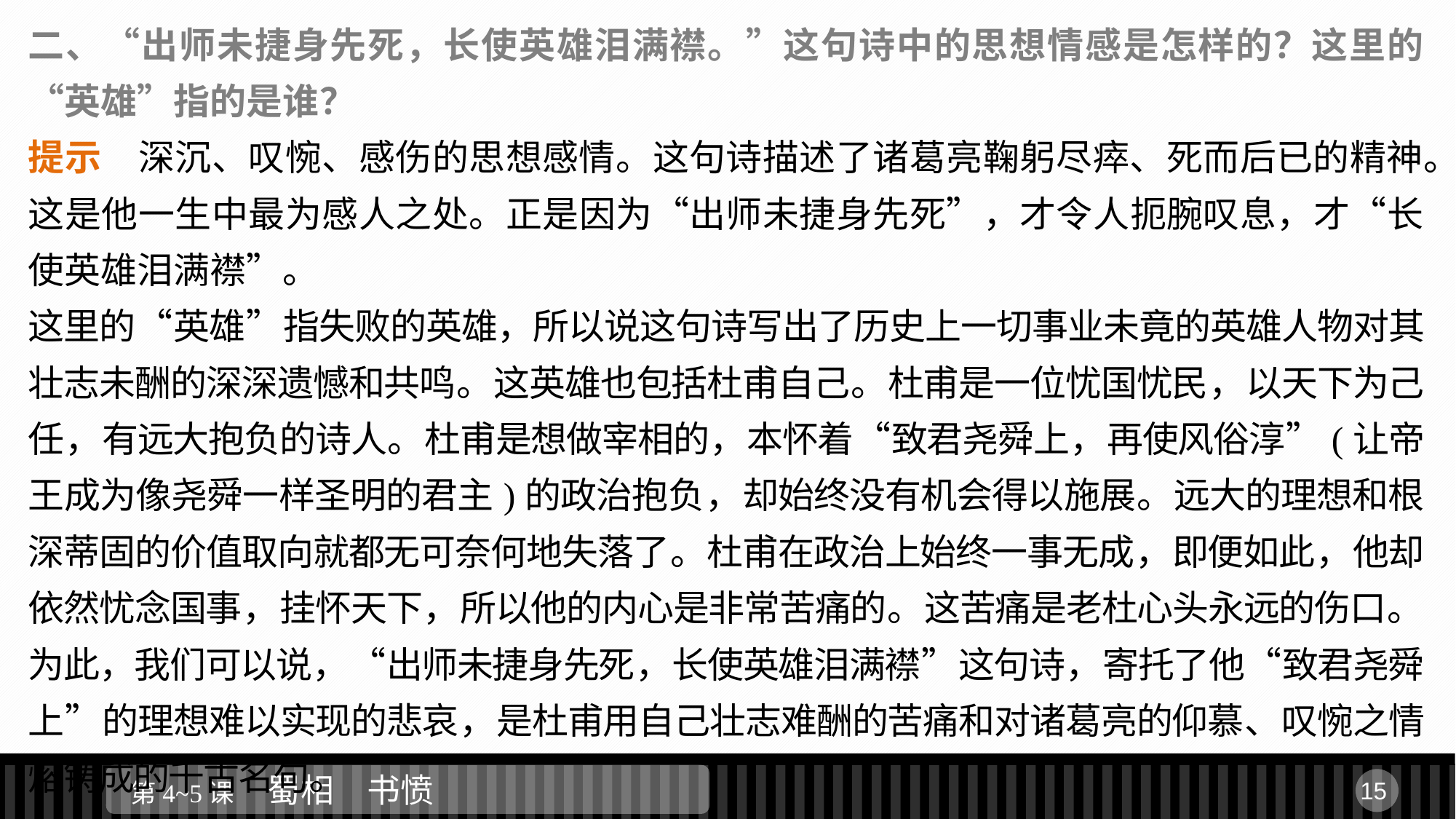

二、“出师未捷身先死，长使英雄泪满襟。”这句诗中的思想情感是怎样的？这里的“英雄”指的是谁？
提示　深沉、叹惋、感伤的思想感情。这句诗描述了诸葛亮鞠躬尽瘁、死而后已的精神。这是他一生中最为感人之处。正是因为“出师未捷身先死”，才令人扼腕叹息，才“长使英雄泪满襟”。
这里的“英雄”指失败的英雄，所以说这句诗写出了历史上一切事业未竟的英雄人物对其壮志未酬的深深遗憾和共鸣。这英雄也包括杜甫自己。杜甫是一位忧国忧民，以天下为己任，有远大抱负的诗人。杜甫是想做宰相的，本怀着“致君尧舜上，再使风俗淳”(让帝王成为像尧舜一样圣明的君主)的政治抱负，却始终没有机会得以施展。远大的理想和根深蒂固的价值取向就都无可奈何地失落了。杜甫在政治上始终一事无成，即便如此，他却依然忧念国事，挂怀天下，所以他的内心是非常苦痛的。这苦痛是老杜心头永远的伤口。为此，我们可以说，“出师未捷身先死，长使英雄泪满襟”这句诗，寄托了他“致君尧舜上”的理想难以实现的悲哀，是杜甫用自己壮志难酬的苦痛和对诸葛亮的仰慕、叹惋之情熔铸成的千古名句。